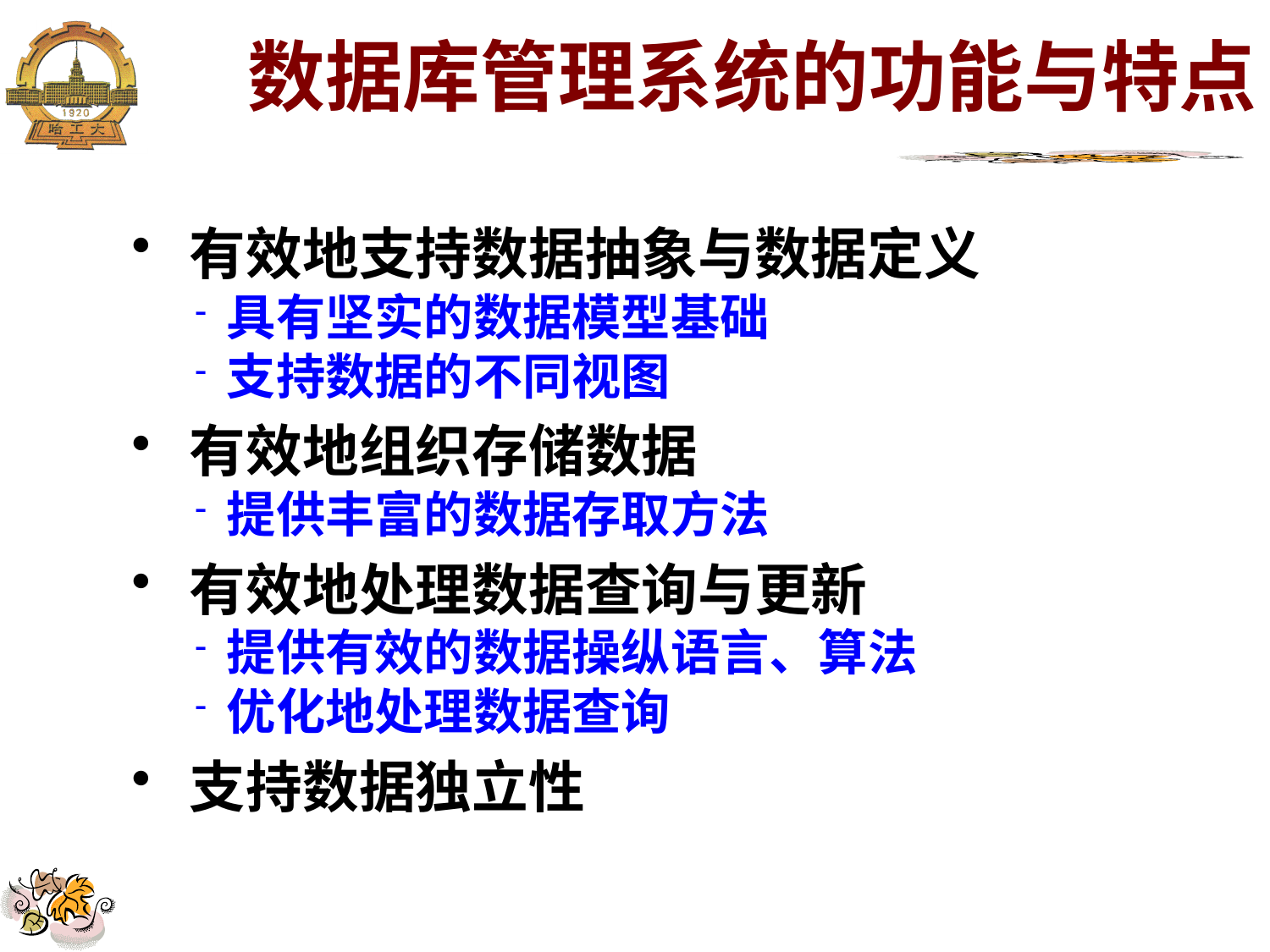

数据库管理系统的功能与特点
 有效地支持数据抽象与数据定义
具有坚实的数据模型基础
支持数据的不同视图
 有效地组织存储数据
提供丰富的数据存取方法
 有效地处理数据查询与更新
提供有效的数据操纵语言、算法
优化地处理数据查询
 支持数据独立性